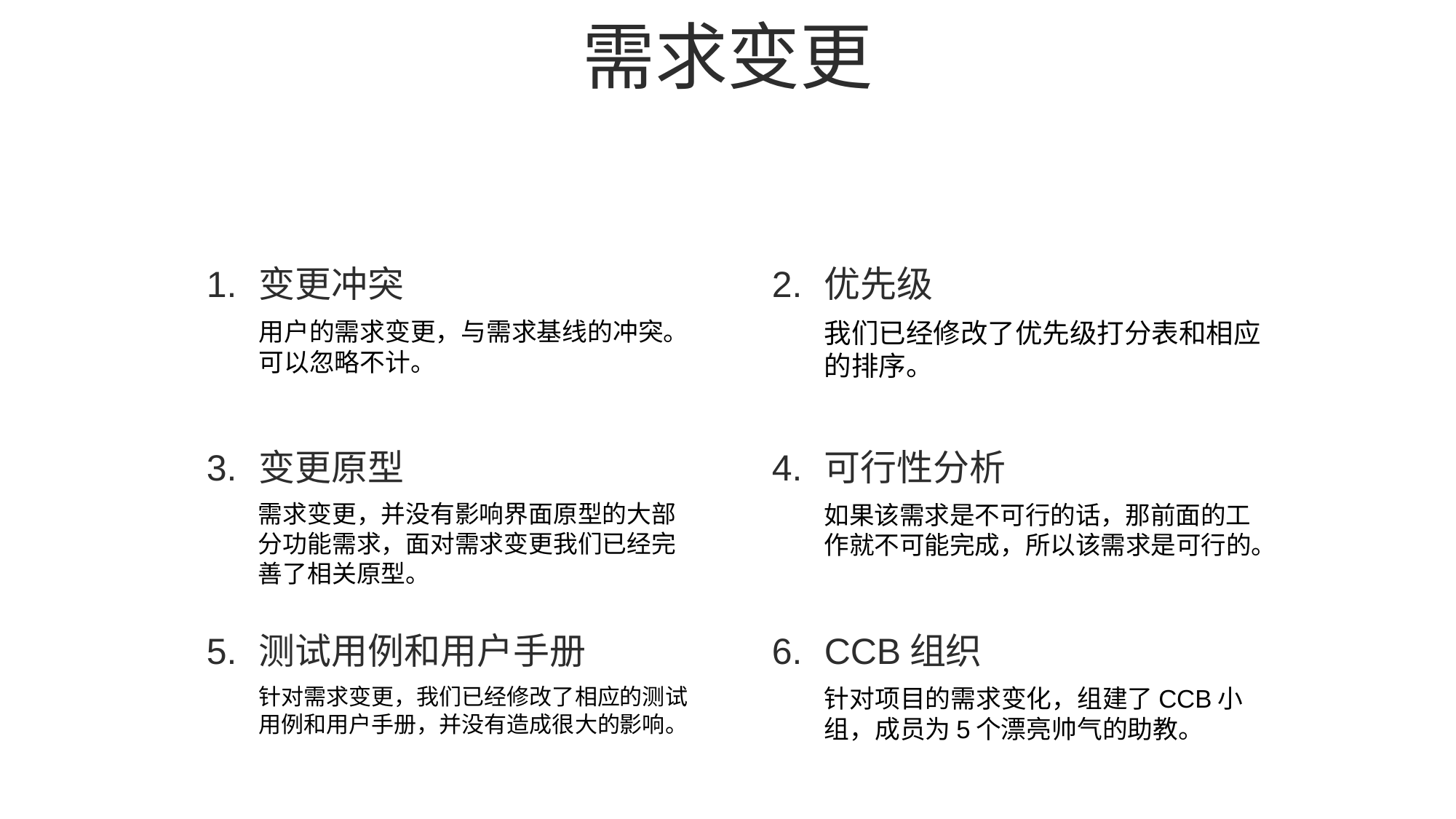

需求变更
1.
变更冲突
2.
优先级
用户的需求变更，与需求基线的冲突。可以忽略不计。
我们已经修改了优先级打分表和相应的排序。
3.
变更原型
4.
可行性分析
需求变更，并没有影响界面原型的大部分功能需求，面对需求变更我们已经完善了相关原型。
如果该需求是不可行的话，那前面的工作就不可能完成，所以该需求是可行的。
5.
测试用例和用户手册
6.
CCB组织
针对需求变更，我们已经修改了相应的测试用例和用户手册，并没有造成很大的影响。
针对项目的需求变化，组建了CCB小组，成员为5个漂亮帅气的助教。